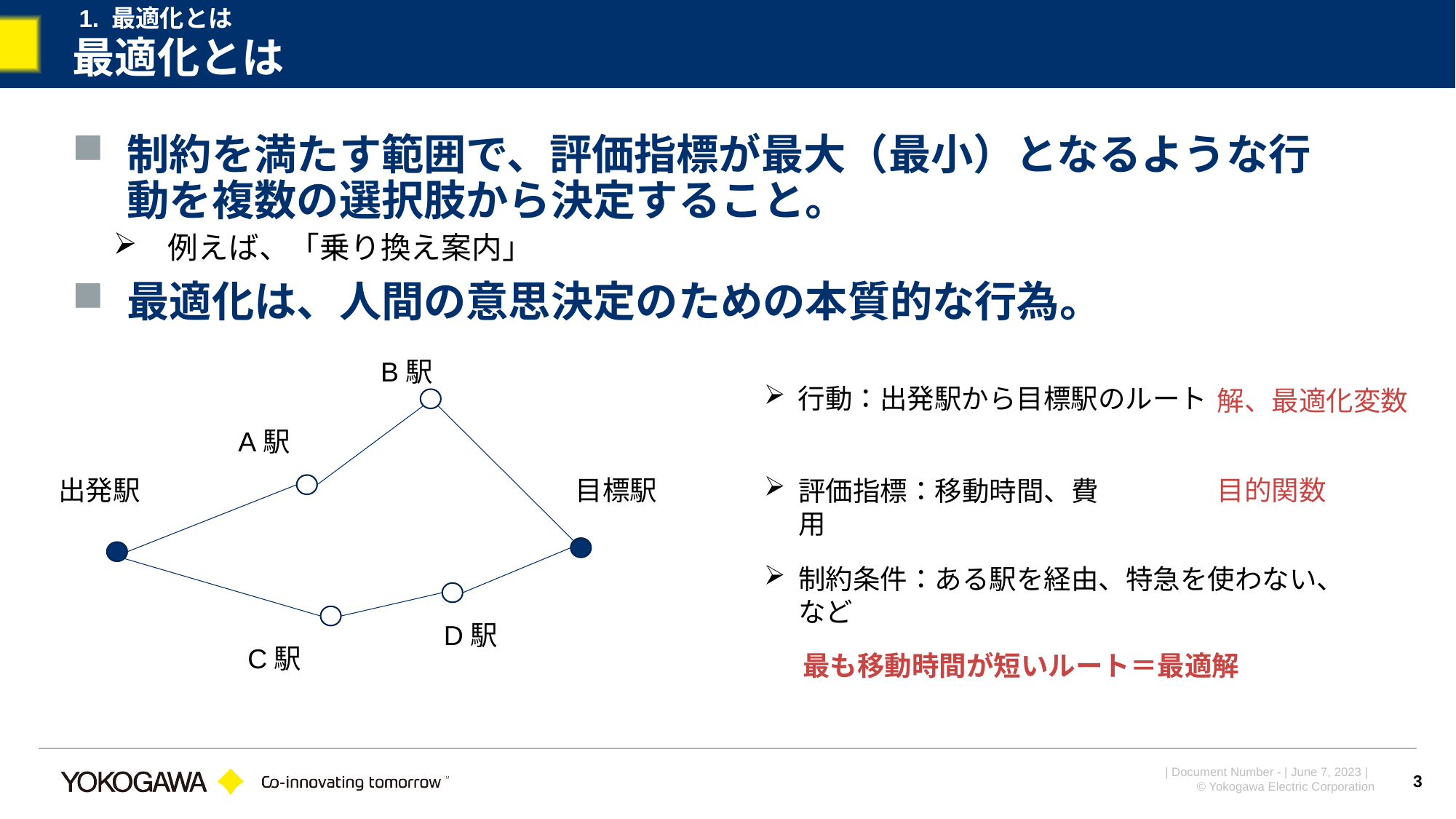

1. 最適化とは
# 最適化とは
制約を満たす範囲で、評価指標が最大（最小）となるような行動を複数の選択肢から決定すること。
例えば、「乗り換え案内」
最適化は、人間の意思決定のための本質的な行為。
B駅
行動：出発駅から目標駅のルート
解、最適化変数

A駅
出発駅
目標駅
目的関数
評価指標：移動時間、費用

制約条件：ある駅を経由、特急を使わない、など

D駅
C駅
最も移動時間が短いルート＝最適解
3